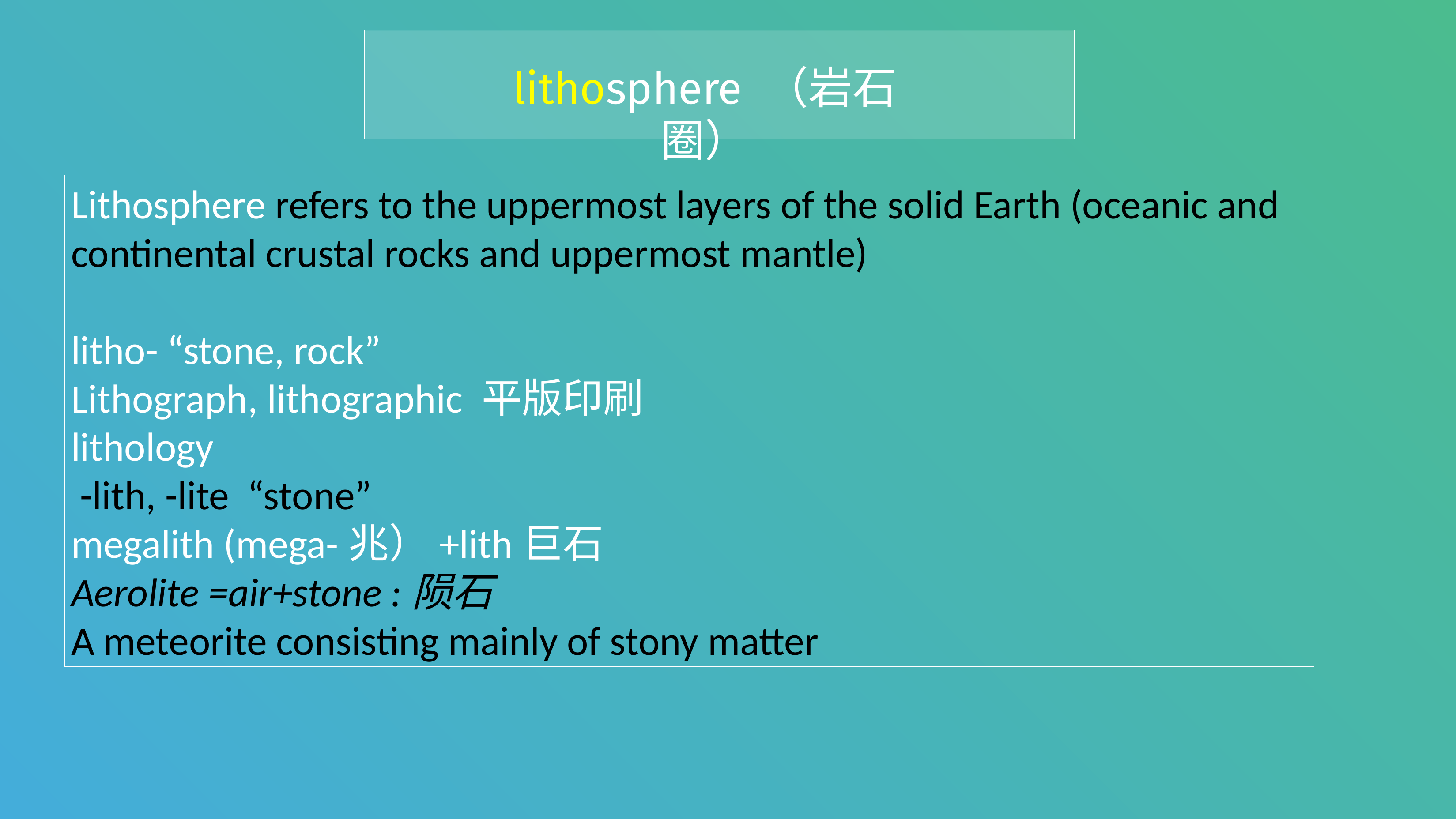

lithosphere （岩石圈）
Lithosphere refers to the uppermost layers of the solid Earth (oceanic and continental crustal rocks and uppermost mantle)

litho- “stone, rock”
Lithograph, lithographic 平版印刷
lithology
 -lith, -lite  “stone”
megalith (mega-兆）+lith巨石
Aerolite =air+stone :陨石
A meteorite consisting mainly of stony matter